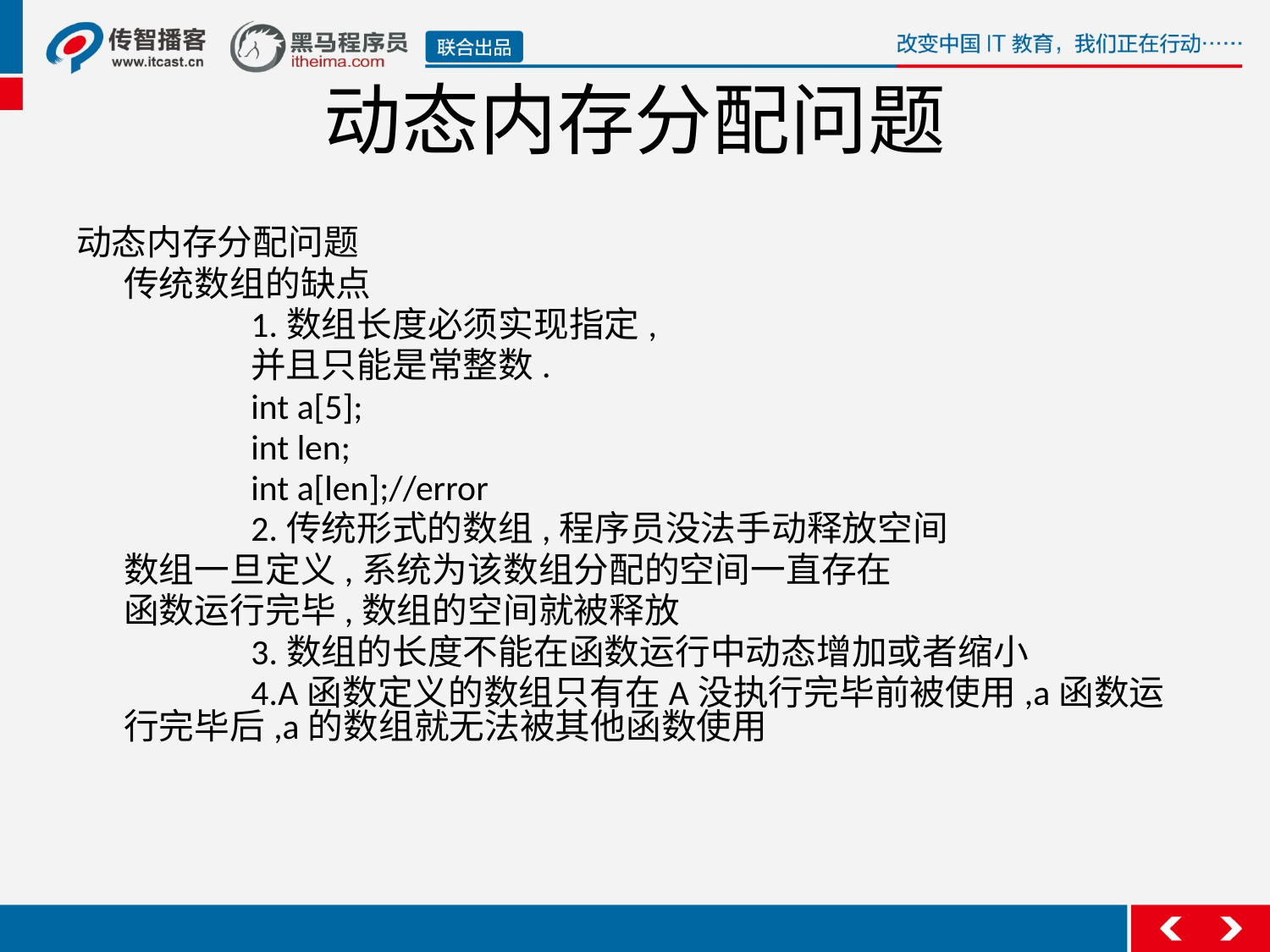

动态内存分配问题
动态内存分配问题
	传统数组的缺点
		1.数组长度必须实现指定,
		并且只能是常整数.
		int a[5];
		int len;
		int a[len];//error
		2.传统形式的数组,程序员没法手动释放空间
	数组一旦定义,系统为该数组分配的空间一直存在
	函数运行完毕,数组的空间就被释放
		3.数组的长度不能在函数运行中动态增加或者缩小
		4.A函数定义的数组只有在A没执行完毕前被使用,a函数运行完毕后,a的数组就无法被其他函数使用